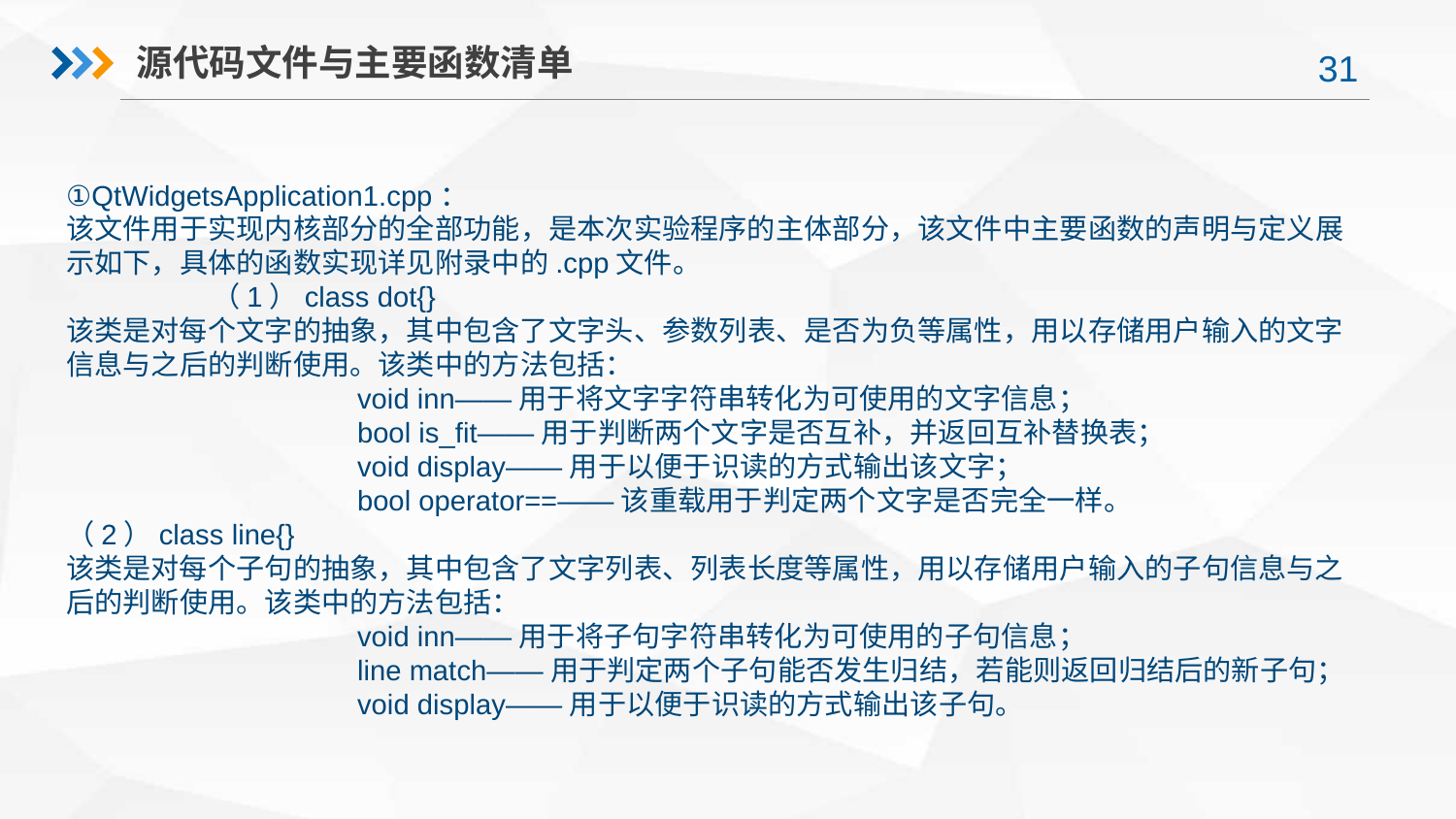

源代码文件与主要函数清单
①QtWidgetsApplication1.cpp：
该文件用于实现内核部分的全部功能，是本次实验程序的主体部分，该文件中主要函数的声明与定义展示如下，具体的函数实现详见附录中的.cpp文件。
	（1）class dot{}
该类是对每个文字的抽象，其中包含了文字头、参数列表、是否为负等属性，用以存储用户输入的文字信息与之后的判断使用。该类中的方法包括：
		void inn——用于将文字字符串转化为可使用的文字信息；
		bool is_fit——用于判断两个文字是否互补，并返回互补替换表；
		void display——用于以便于识读的方式输出该文字；
		bool operator==——该重载用于判定两个文字是否完全一样。
（2）class line{}
该类是对每个子句的抽象，其中包含了文字列表、列表长度等属性，用以存储用户输入的子句信息与之后的判断使用。该类中的方法包括：
		void inn——用于将子句字符串转化为可使用的子句信息；
		line match——用于判定两个子句能否发生归结，若能则返回归结后的新子句；
		void display——用于以便于识读的方式输出该子句。